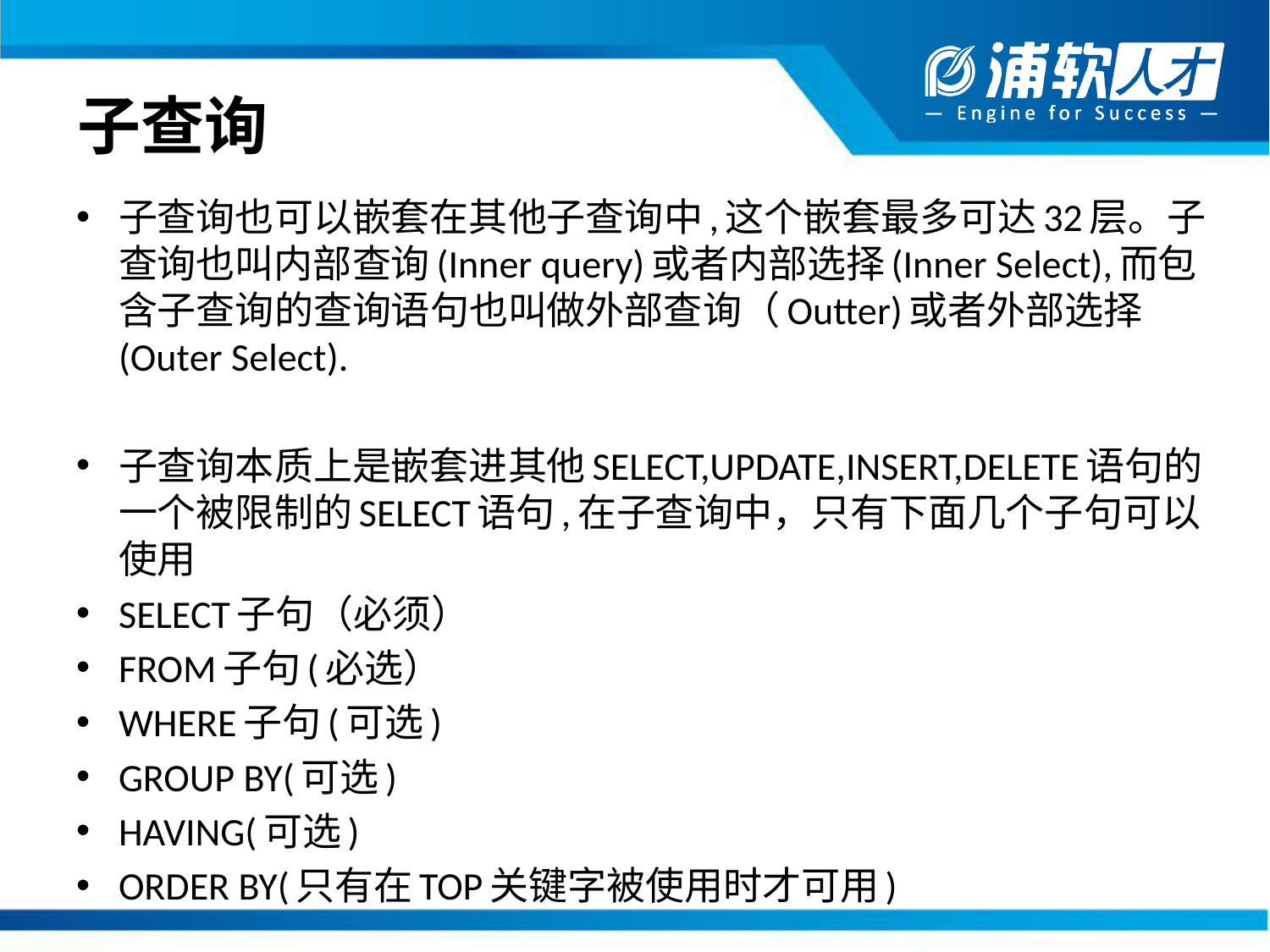

# 子查询
子查询也可以嵌套在其他子查询中,这个嵌套最多可达32层。子查询也叫内部查询(Inner query)或者内部选择(Inner Select),而包含子查询的查询语句也叫做外部查询（Outter)或者外部选择(Outer Select).

子查询本质上是嵌套进其他SELECT,UPDATE,INSERT,DELETE语句的一个被限制的SELECT语句,在子查询中，只有下面几个子句可以使用
SELECT子句（必须）
FROM子句(必选）
WHERE子句(可选)
GROUP BY(可选)
HAVING(可选)
ORDER BY(只有在TOP关键字被使用时才可用)